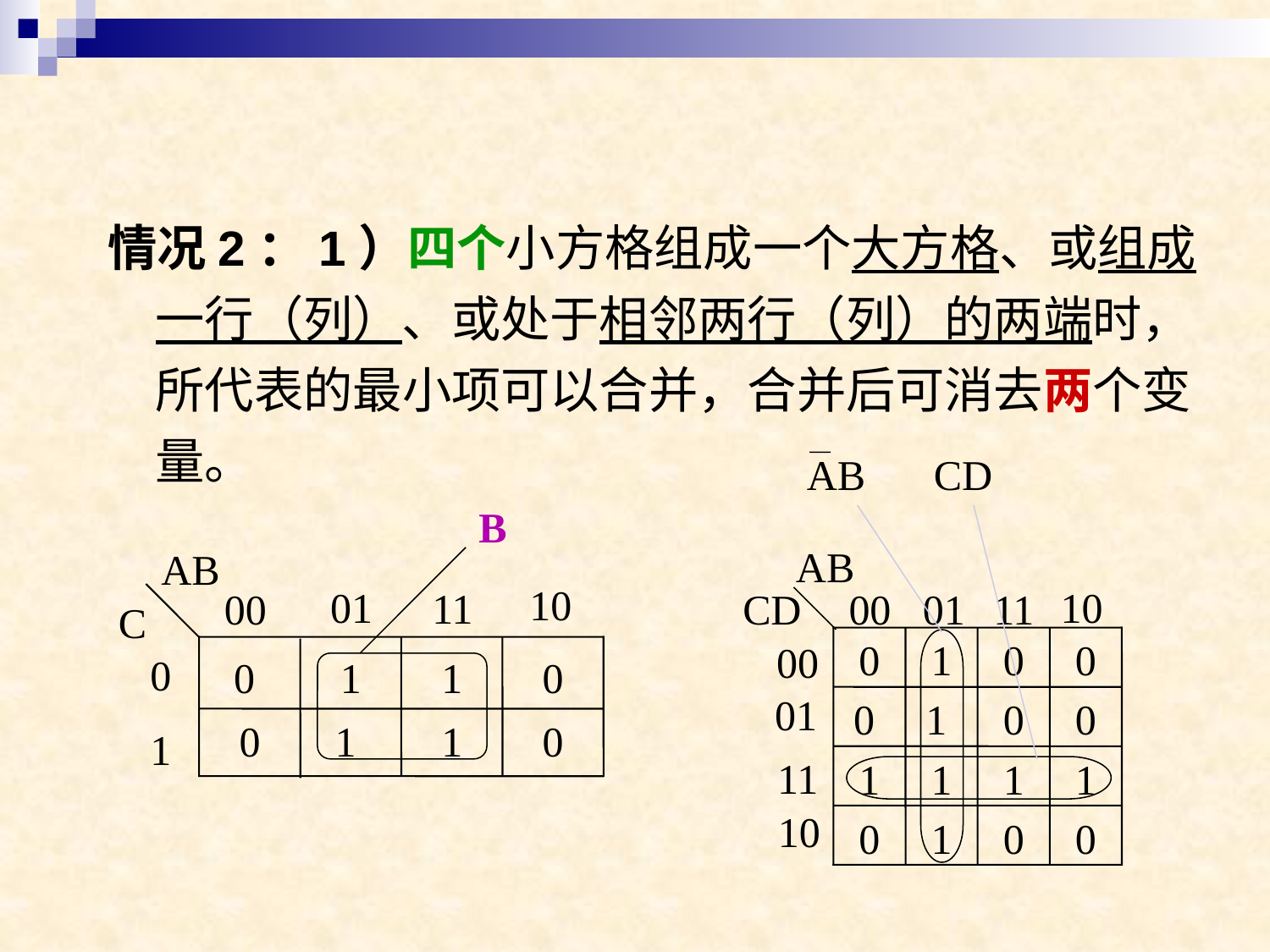

情况2：1）四个小方格组成一个大方格、或组成一行（列）、或处于相邻两行（列）的两端时，所代表的最小项可以合并，合并后可消去两个变量。
AB

CD

AB
10
01
CD
00
11

0

1

0

0

00
01
0

1
0
0
11
1

1
1
1
10
0

1
0
0

B
AB
10
01
11
00

C

0
0
1
1
0
0

1
1
0
1